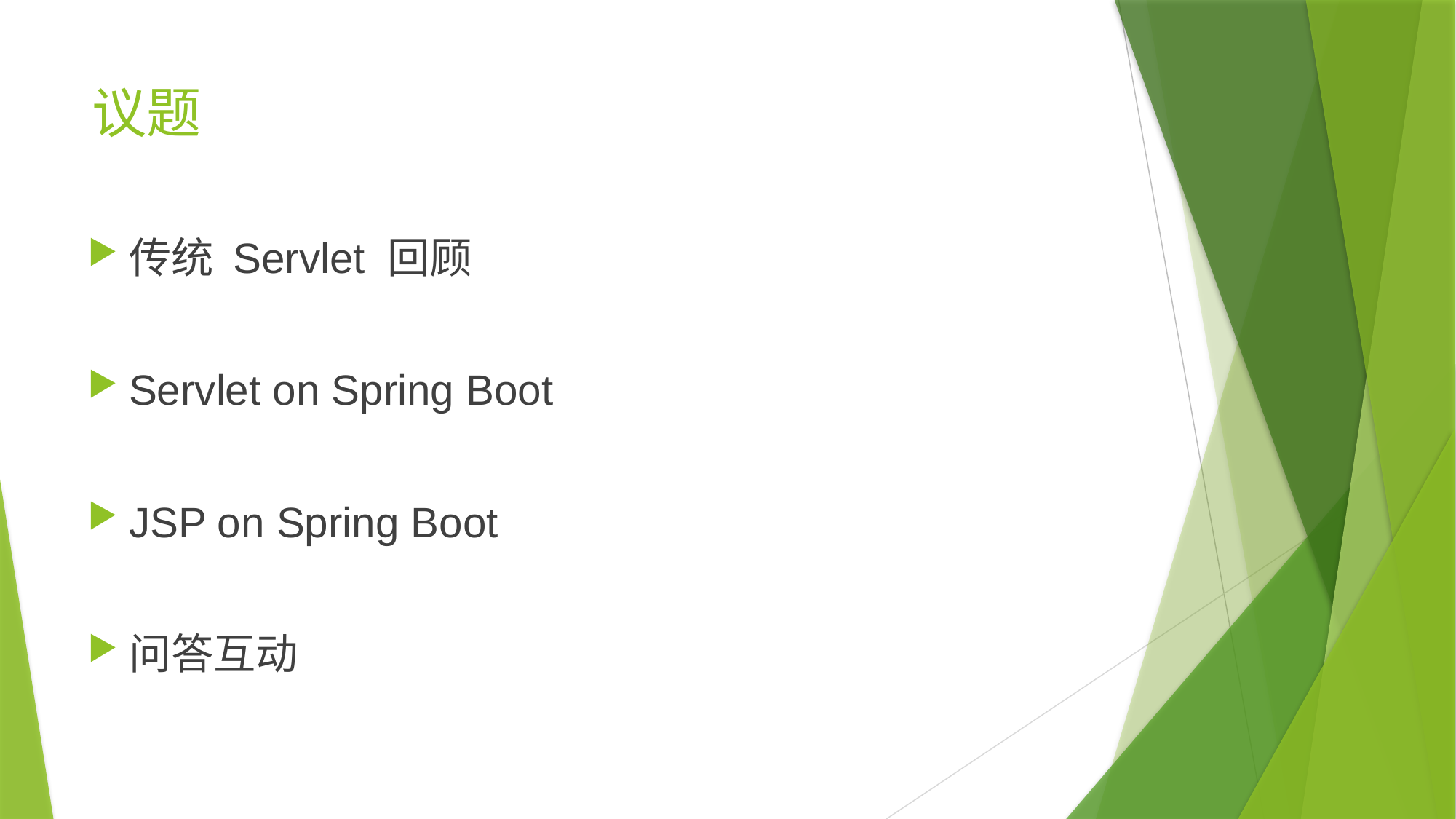

# 议题
传统 Servlet 回顾

Servlet on Spring Boot

JSP on Spring Boot

问答互动